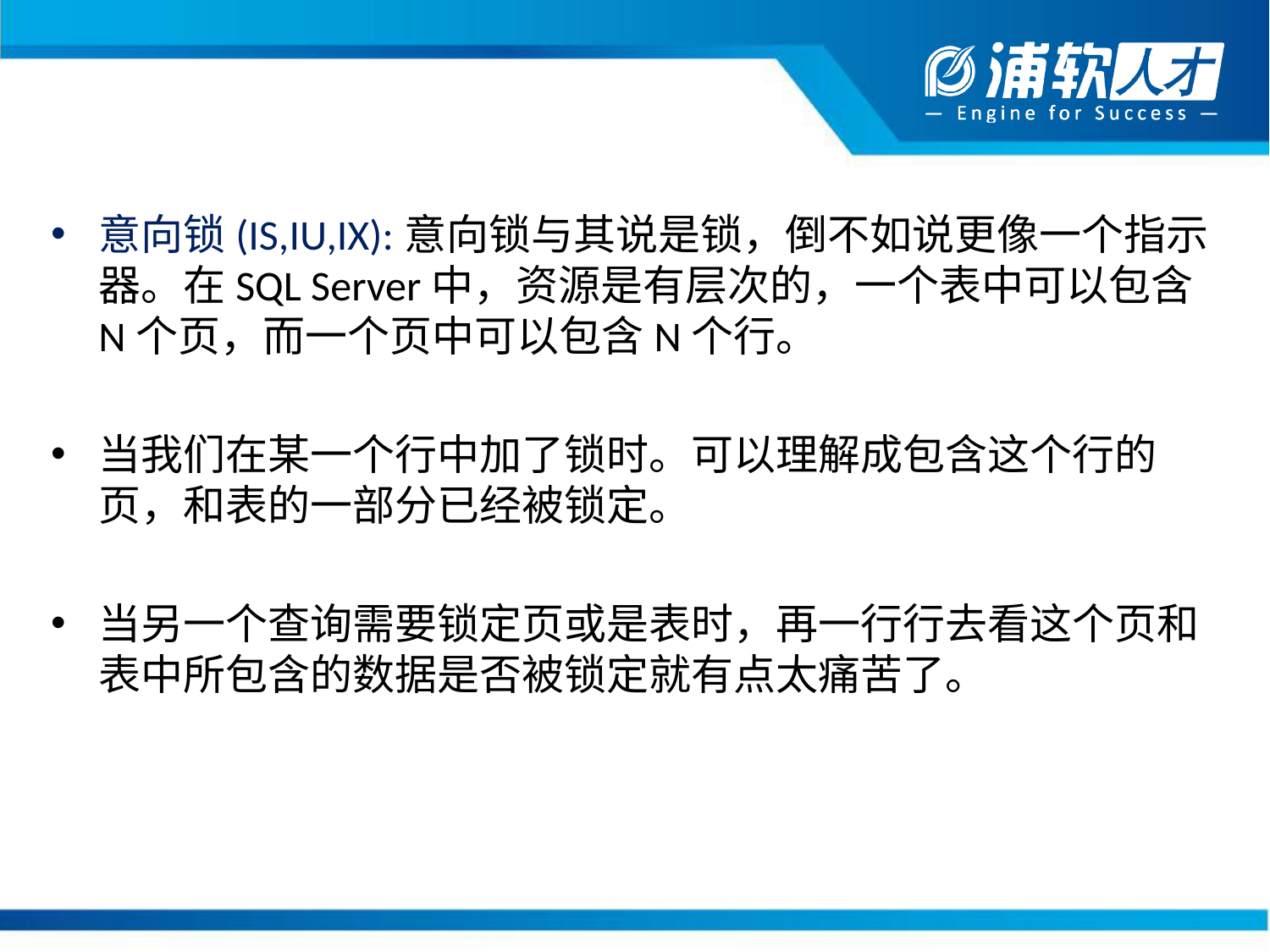

意向锁(IS,IU,IX):意向锁与其说是锁，倒不如说更像一个指示器。在SQL Server中，资源是有层次的，一个表中可以包含N个页，而一个页中可以包含N个行。

当我们在某一个行中加了锁时。可以理解成包含这个行的页，和表的一部分已经被锁定。

当另一个查询需要锁定页或是表时，再一行行去看这个页和表中所包含的数据是否被锁定就有点太痛苦了。